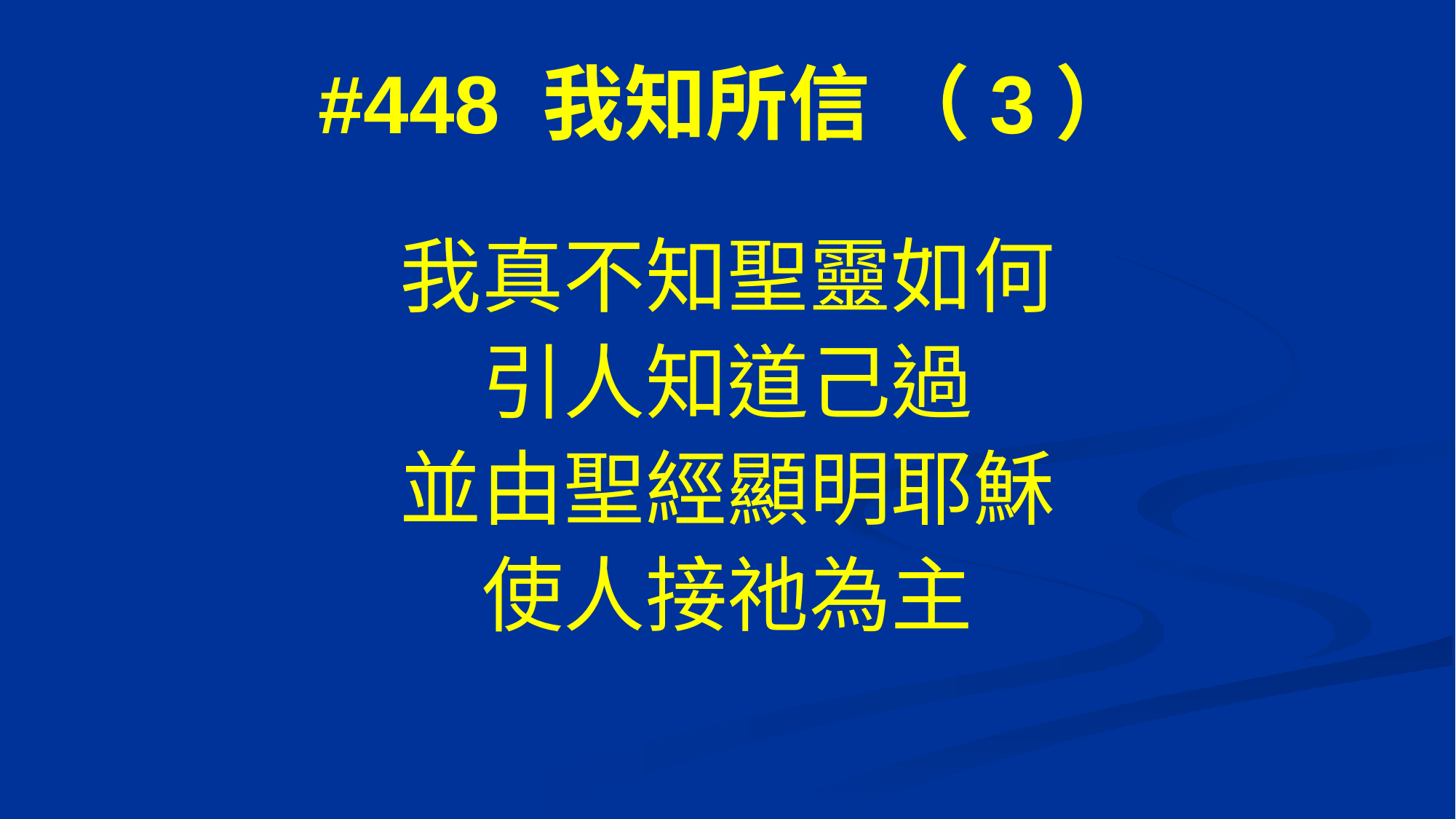

# #448 我知所信 （3）
我真不知聖靈如何
引人知道己過
並由聖經顯明耶穌
使人接祂為主